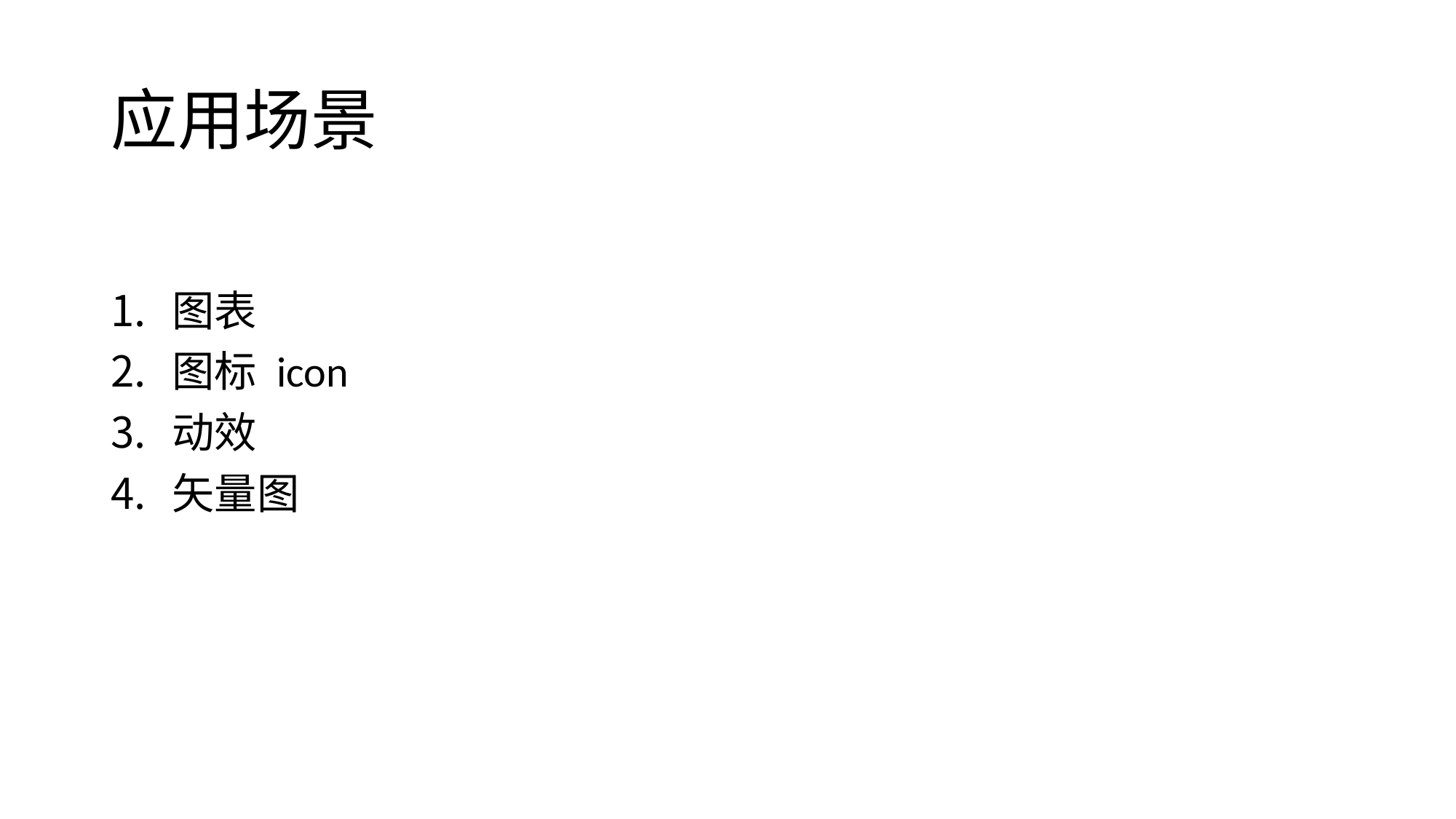

# 应用场景

图表
图标 icon
动效
矢量图